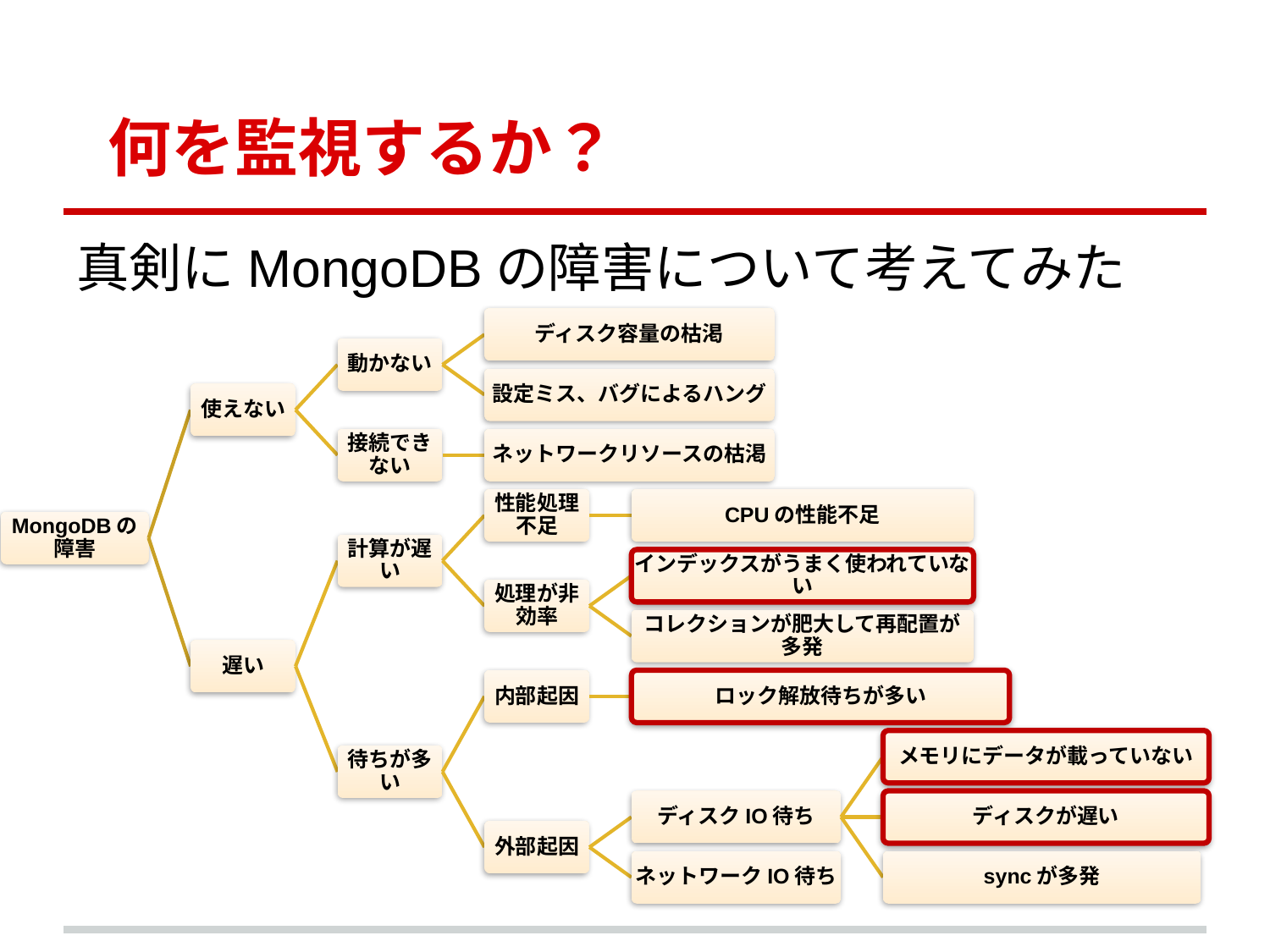

# 何を監視するか？
真剣にMongoDBの障害について考えてみた
MongoDBの障害

使えない

動かない

ディスク容量の枯渇

設定ミス、バグによるハング

接続できない

ネットワークリソースの枯渇

遅い

計算が遅い

性能処理不足

CPUの性能不足

処理が非効率

インデックスがうまく使われていない

コレクションが肥大して再配置が多発

待ちが多い

内部起因

ロック解放待ちが多い

外部起因

ディスクIO待ち

メモリにデータが載っていない

ディスクが遅い

syncが多発

ネットワークIO待ち